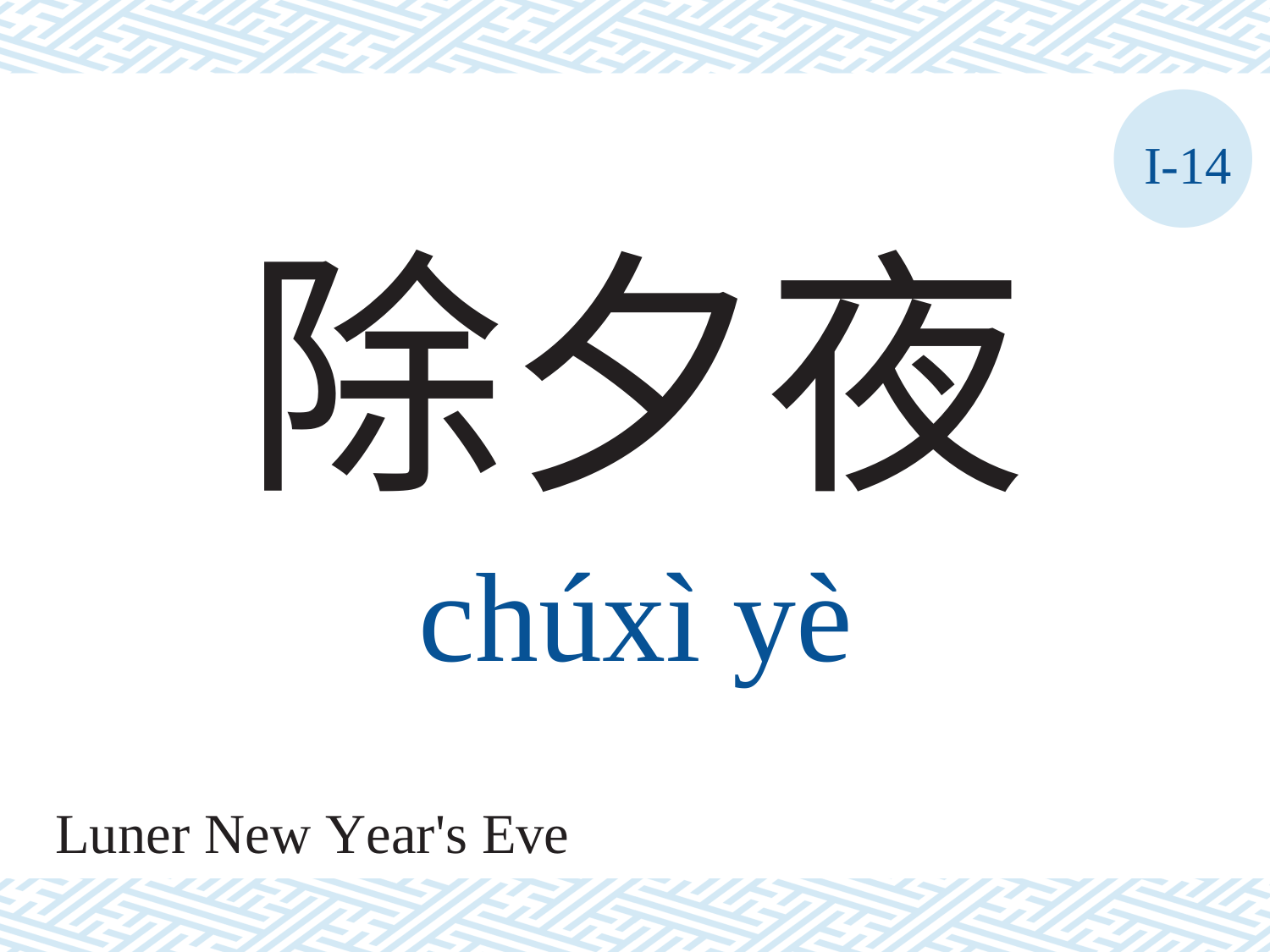

I-14
除夕夜
chúxì	yè
Luner New Year's Eve